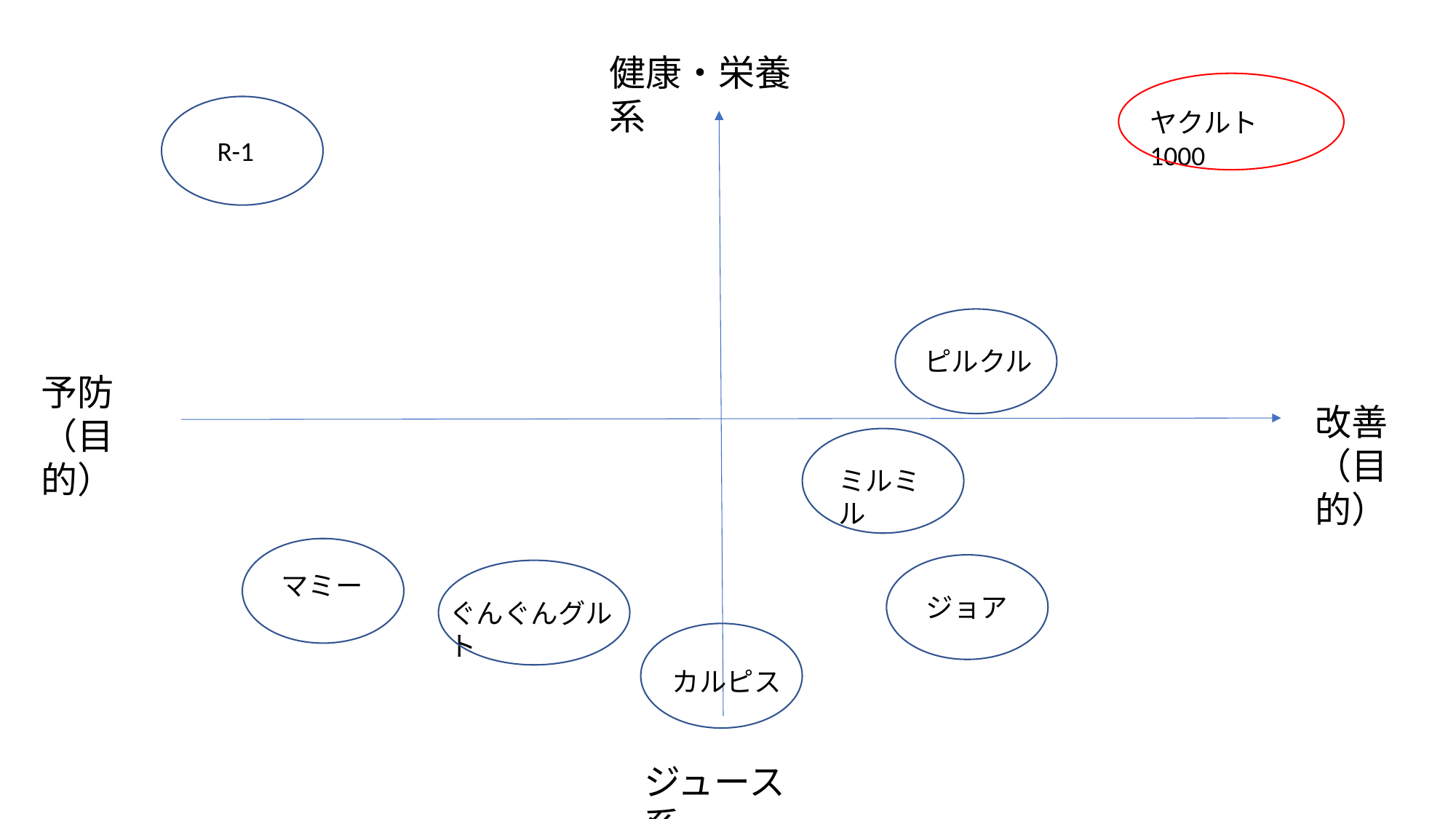

健康・栄養系

ヤクルト1000
R-1

ピルクル
予防
（目的）
改善
（目的）

ミルミル

マミー
ジョア
ぐんぐんグルト

カルピス
ジュース系